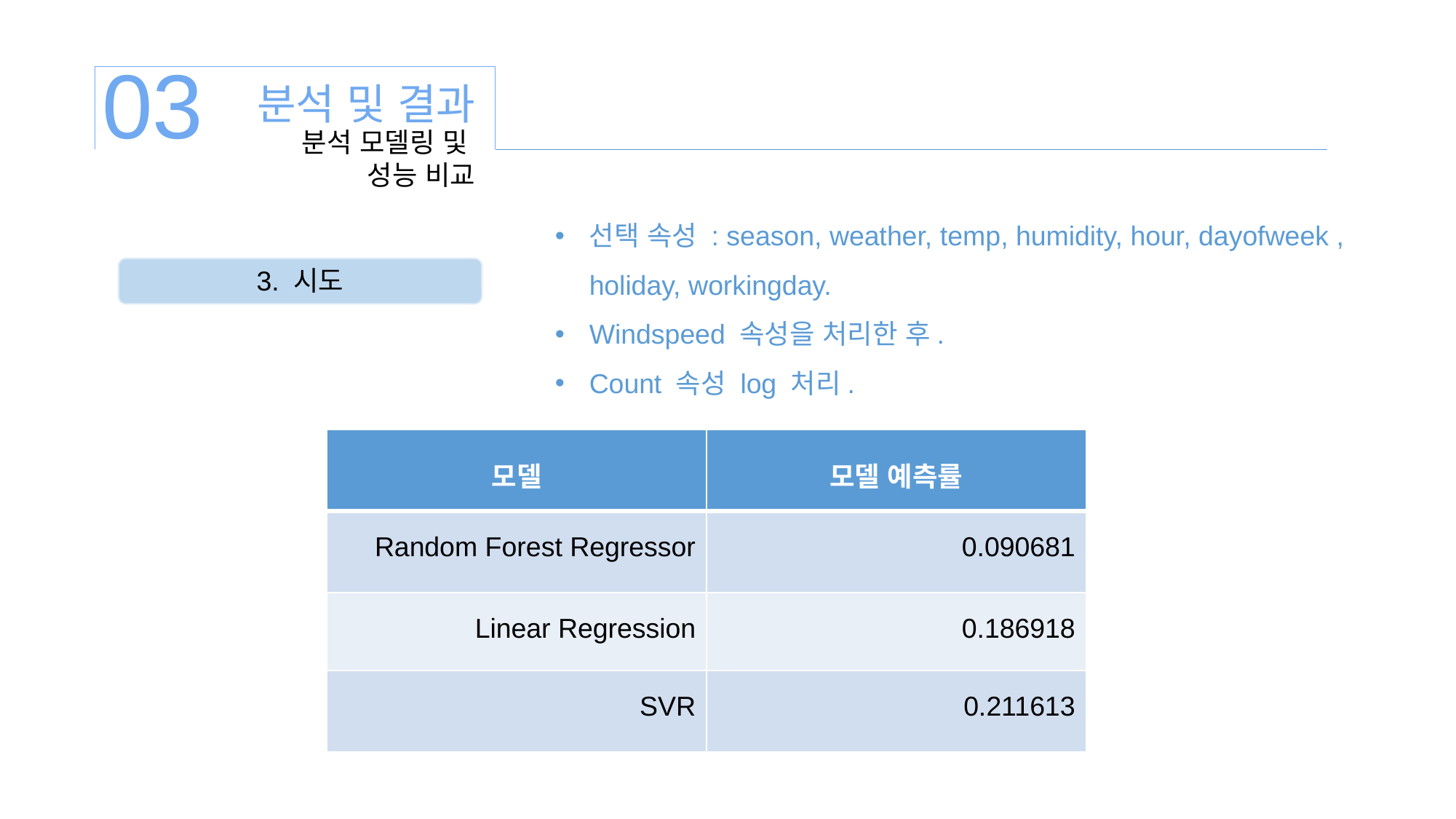

03
분석 및 결과
분석 모델링 및
성능 비교
선택 속성 : season, weather, temp, humidity, hour, dayofweek , holiday, workingday.
Windspeed 속성을 처리한 후.
Count 속성 log 처리.

3. 시도
| 모델 | 모델 예측률 |
| --- | --- |
| Random Forest Regressor | 0.090681 |
| Linear Regression | 0.186918 |
| SVR | 0.211613 |